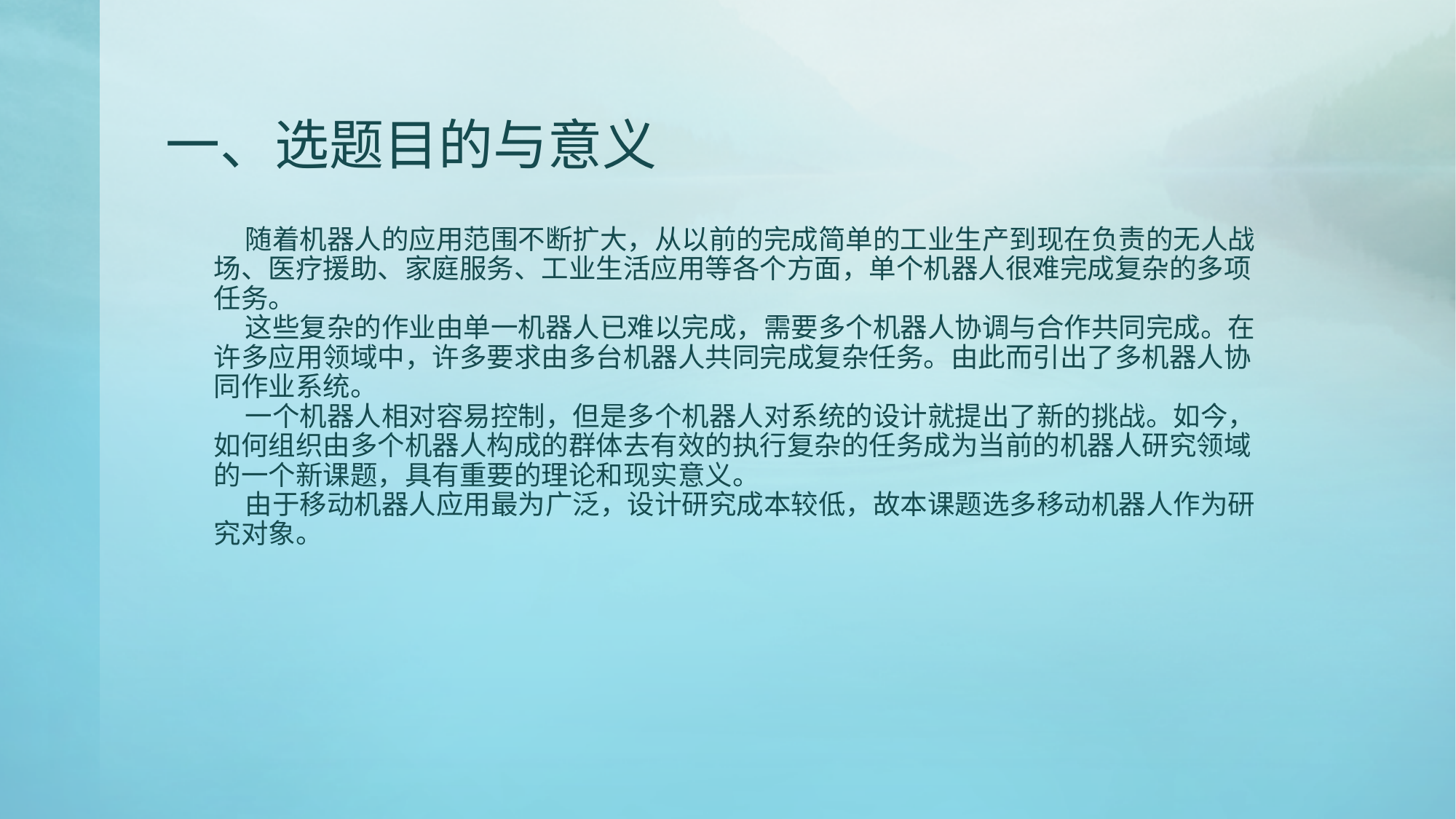

# 一、选题目的与意义
    随着机器人的应用范围不断扩大，从以前的完成简单的工业生产到现在负责的无人战场、医疗援助、家庭服务、工业生活应用等各个方面，单个机器人很难完成复杂的多项任务。
    这些复杂的作业由单一机器人已难以完成，需要多个机器人协调与合作共同完成。在许多应用领域中，许多要求由多台机器人共同完成复杂任务。由此而引出了多机器人协同作业系统。
    一个机器人相对容易控制，但是多个机器人对系统的设计就提出了新的挑战。如今，如何组织由多个机器人构成的群体去有效的执行复杂的任务成为当前的机器人研究领域的一个新课题，具有重要的理论和现实意义。
    由于移动机器人应用最为广泛，设计研究成本较低，故本课题选多移动机器人作为研究对象。